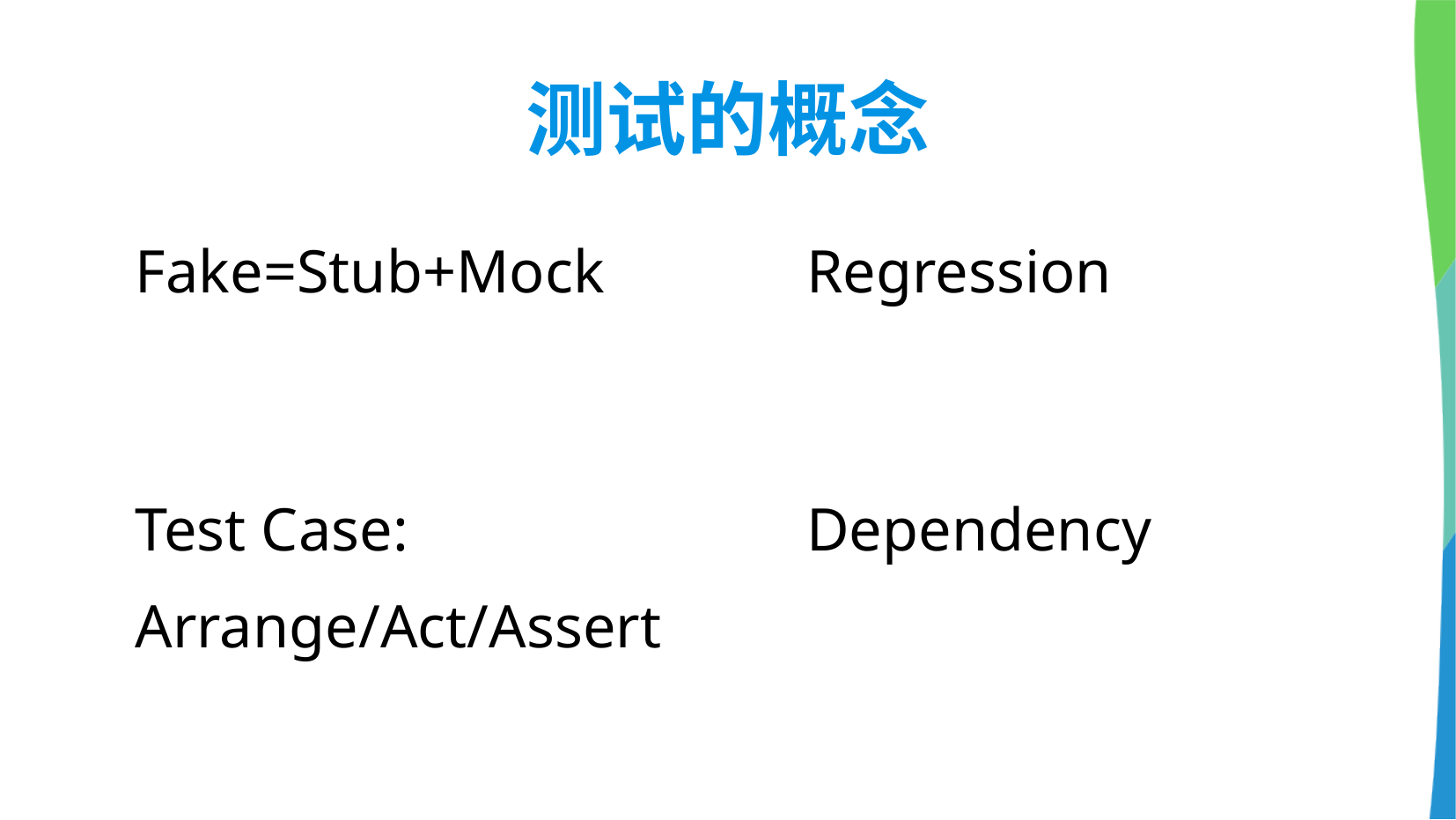

# 测试的概念
Fake=Stub+Mock
Regression
Test Case:
Arrange/Act/Assert
Dependency